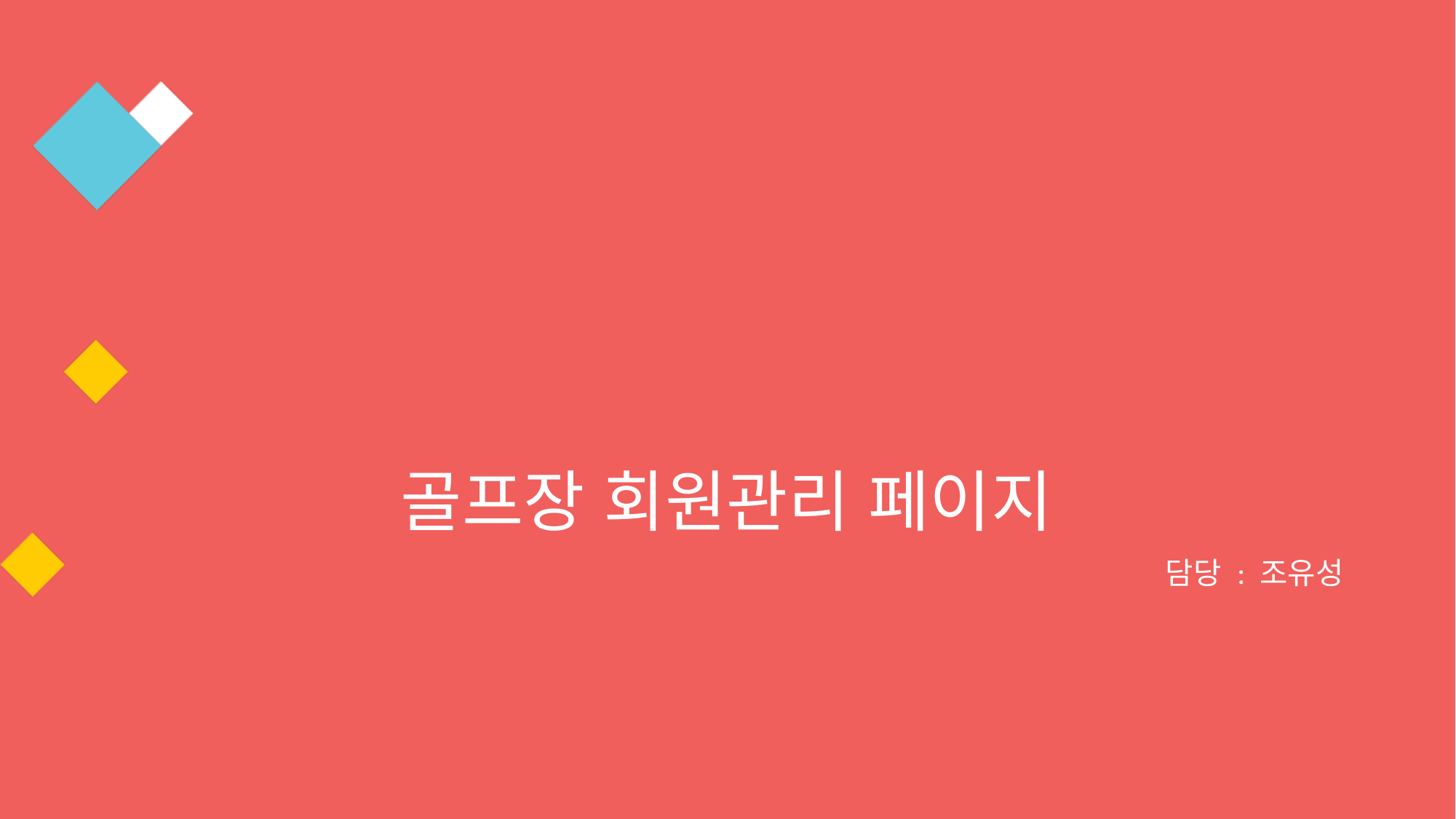

# 골프장 회원관리 페이지
담당 : 조유성